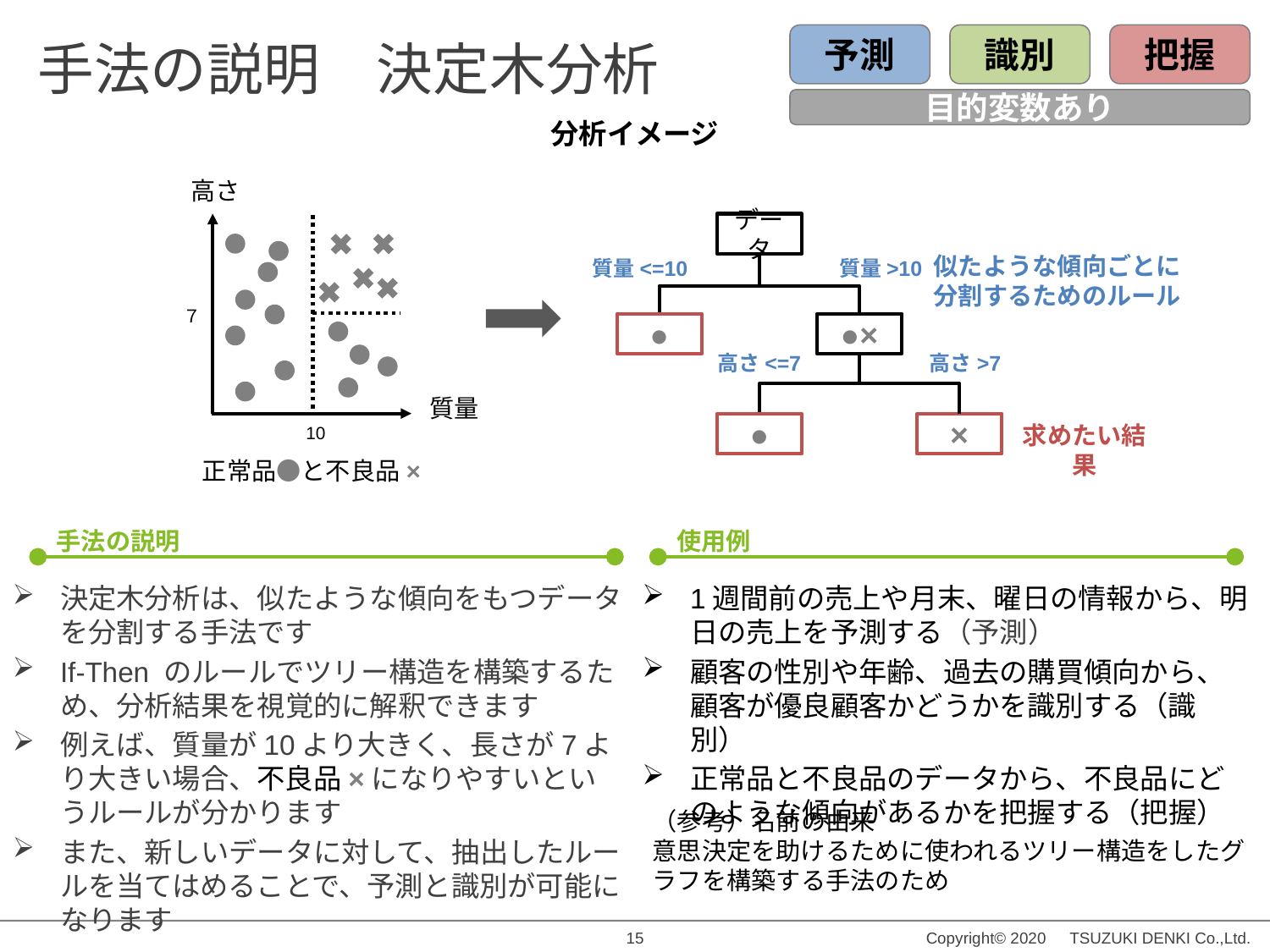

# 手法の説明　決定木分析
予測
識別
把握
目的変数あり
分析イメージ
高さ
質量
データ
似たような傾向ごとに
分割するためのルール
質量<=10
質量>10

●
●×
高さ<=7
高さ>7
●
×
求めたい結果

７

10
正常品●と不良品×
手法の説明
使用例
決定木分析は、似たような傾向をもつデータを分割する手法です
If-Then のルールでツリー構造を構築するため、分析結果を視覚的に解釈できます
例えば、質量が10より大きく、長さが7より大きい場合、不良品×になりやすいというルールが分かります
また、新しいデータに対して、抽出したルールを当てはめることで、予測と識別が可能になります
1週間前の売上や月末、曜日の情報から、明日の売上を予測する（予測）
顧客の性別や年齢、過去の購買傾向から、顧客が優良顧客かどうかを識別する（識別）
正常品と不良品のデータから、不良品にどのような傾向があるかを把握する（把握）
（参考）名前の由来
意思決定を助けるために使われるツリー構造をしたグラフを構築する手法のため
15
Copyright© 2020　TSUZUKI DENKI Co.,Ltd.